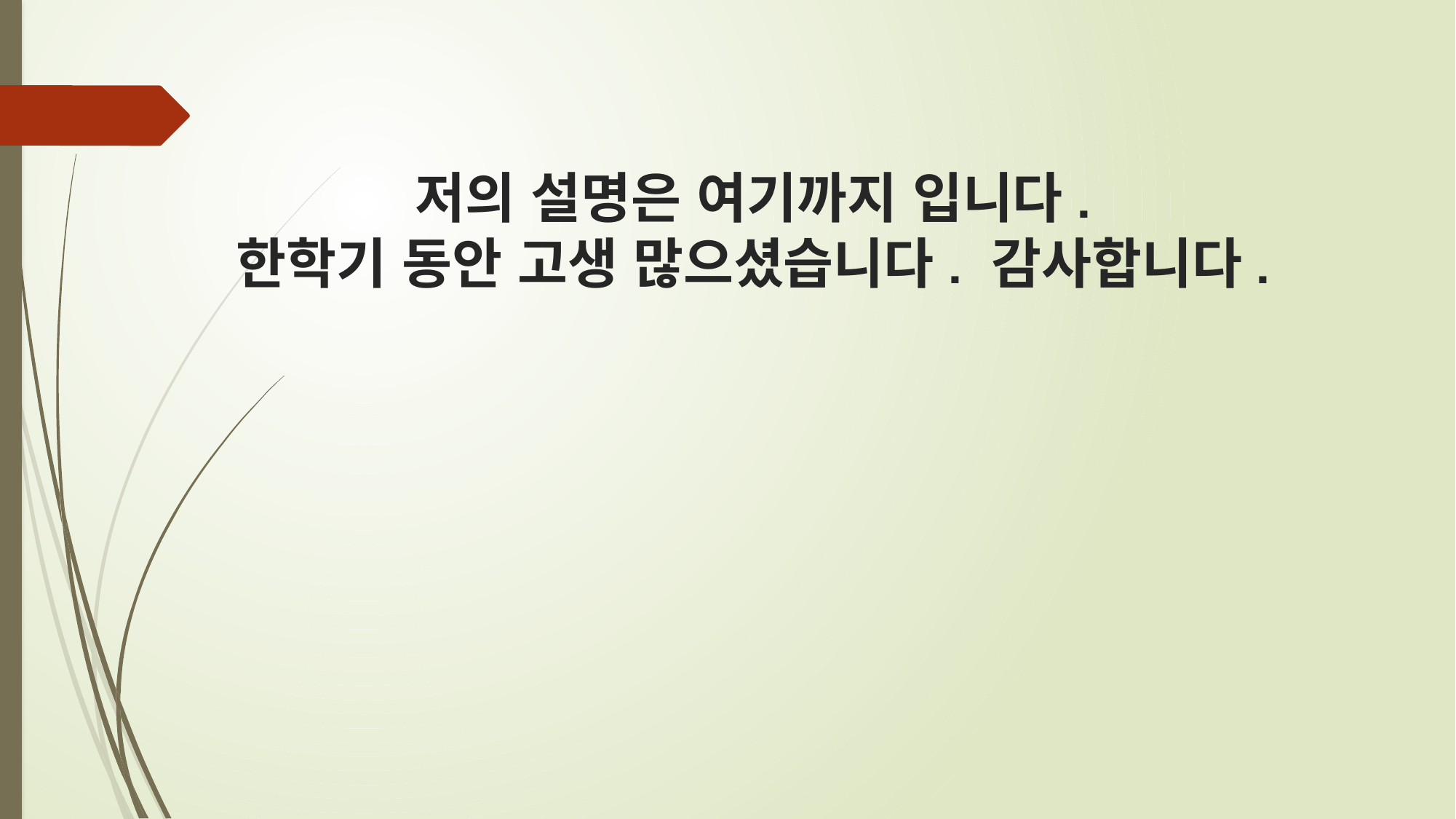

저의 설명은 여기까지 입니다.
한학기 동안 고생 많으셨습니다. 감사합니다.